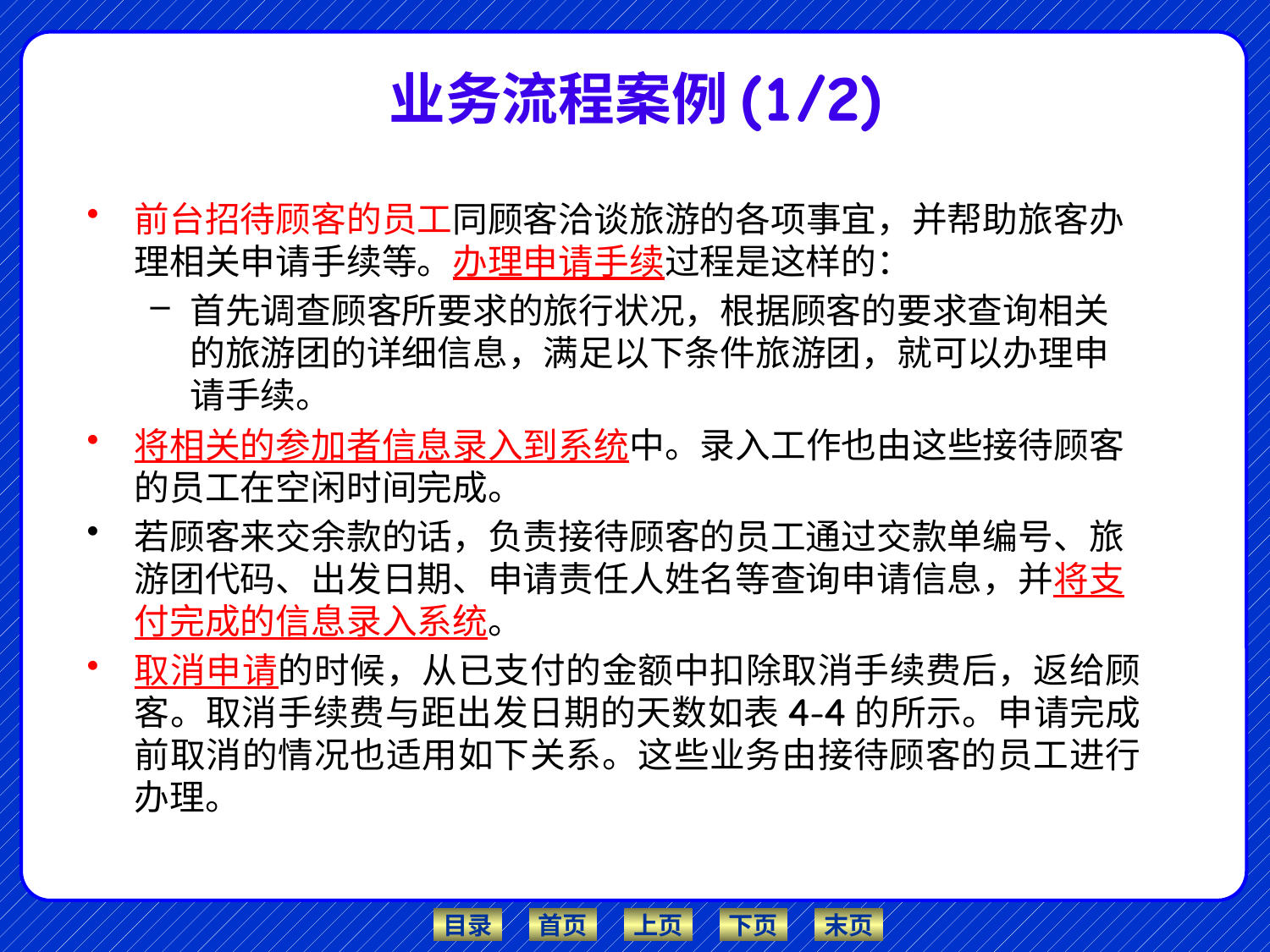

# 业务流程案例(1/2)
前台招待顾客的员工同顾客洽谈旅游的各项事宜，并帮助旅客办理相关申请手续等。办理申请手续过程是这样的：
首先调查顾客所要求的旅行状况，根据顾客的要求查询相关的旅游团的详细信息，满足以下条件旅游团，就可以办理申请手续。
将相关的参加者信息录入到系统中。录入工作也由这些接待顾客的员工在空闲时间完成。
若顾客来交余款的话，负责接待顾客的员工通过交款单编号、旅游团代码、出发日期、申请责任人姓名等查询申请信息，并将支付完成的信息录入系统。
取消申请的时候，从已支付的金额中扣除取消手续费后，返给顾客。取消手续费与距出发日期的天数如表4-4的所示。申请完成前取消的情况也适用如下关系。这些业务由接待顾客的员工进行办理。